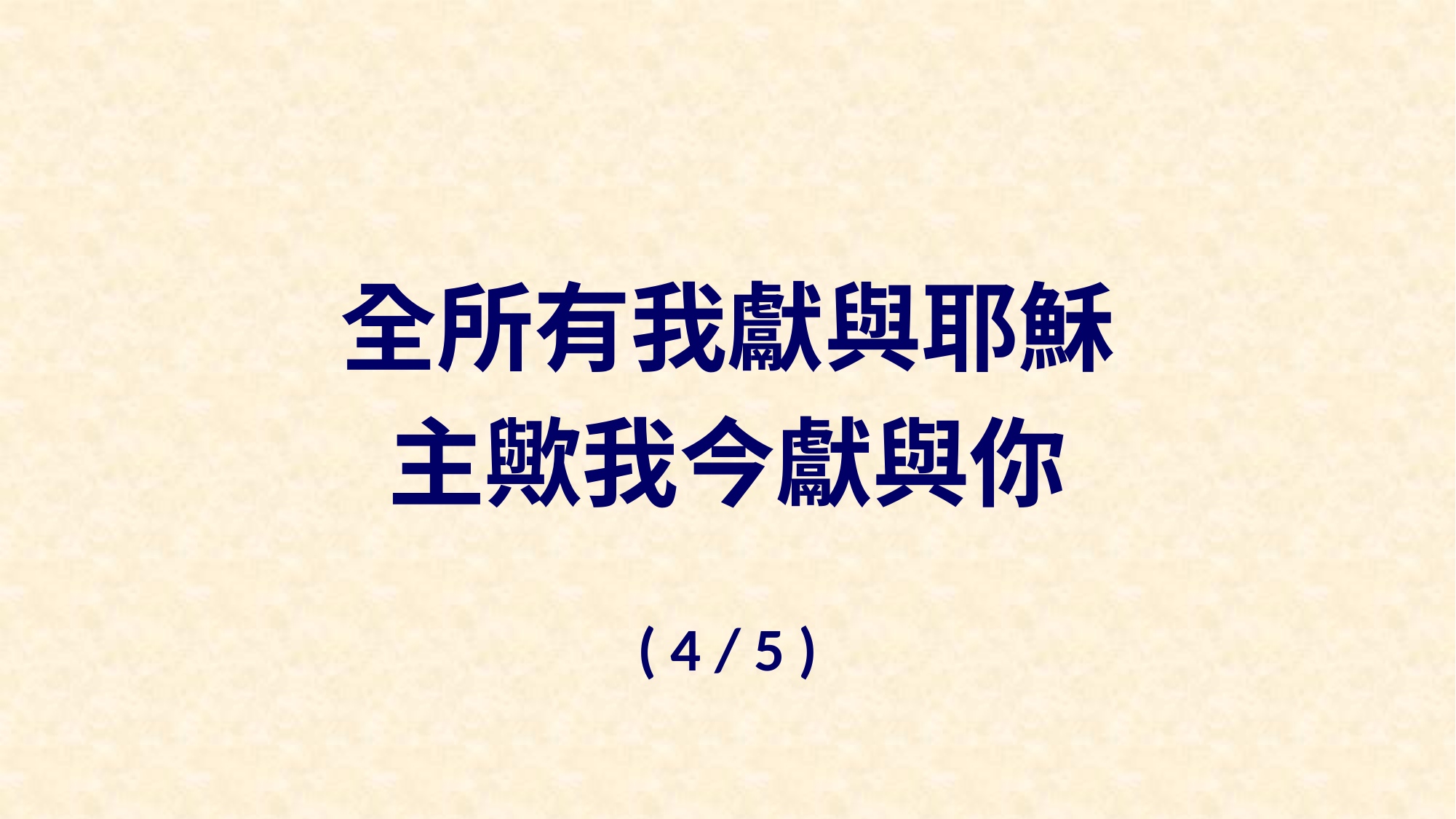

全所有我獻與耶穌
主歟我今獻與你
( 4 / 5 )